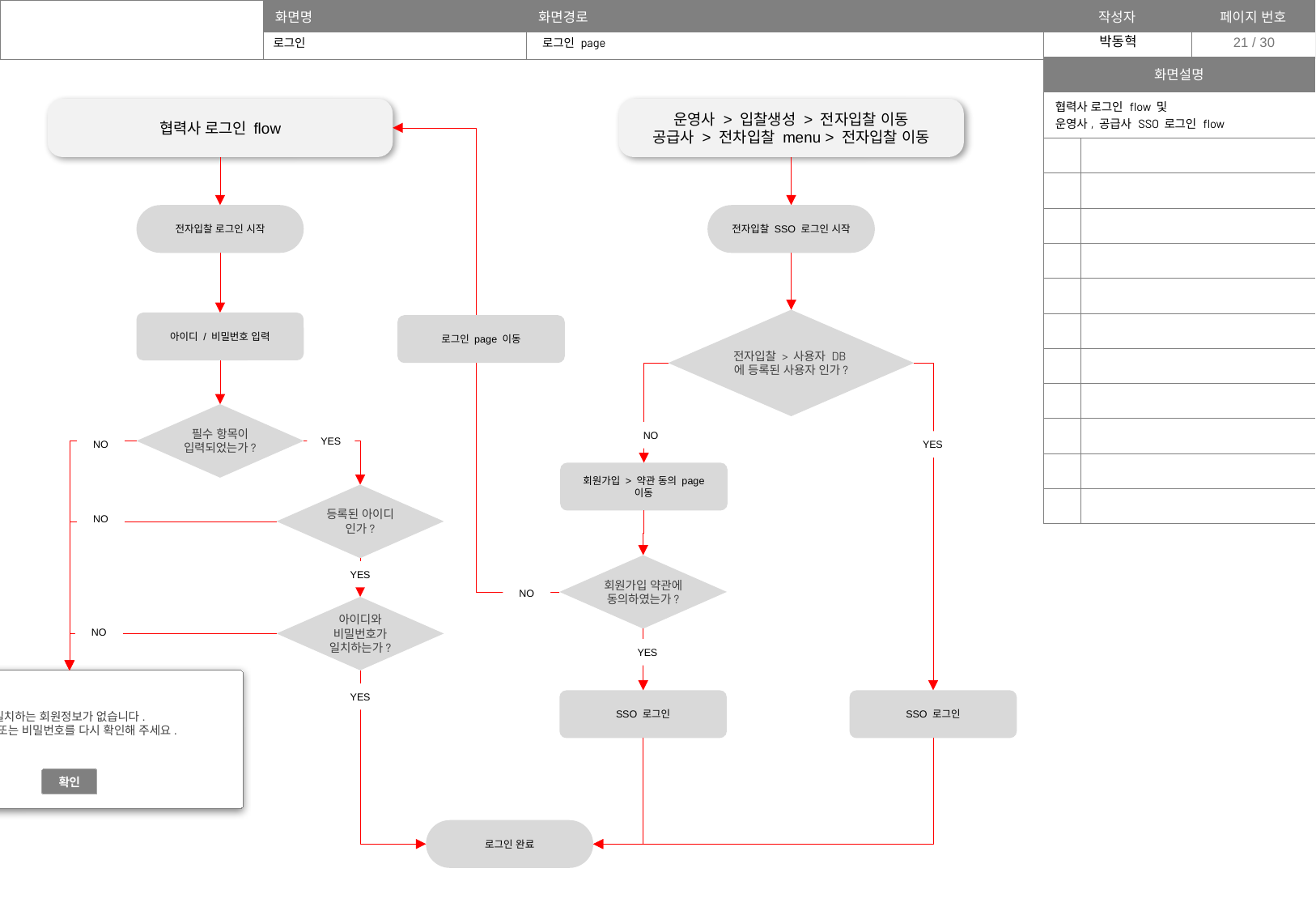

21
로그인
로그인 page
| 화면설명 |  |
| --- | --- |
| 협력사 로그인 flow 및 운영사, 공급사 SSO 로그인 flow |  |
|  |  |
|  |  |
|  |  |
|  |  |
|  |  |
|  |  |
|  |  |
|  |  |
|  |  |
|  |  |
|  |  |
협력사 로그인 flow
운영사 > 입찰생성 > 전자입찰 이동
공급사 > 전차입찰 menu > 전자입찰 이동
전자입찰 로그인 시작
전자입찰 SSO 로그인 시작
전자입찰 > 사용자 DB에 등록된 사용자 인가?
아이디 / 비밀번호 입력
로그인 page 이동
필수 항목이 입력되었는가?
NO
YES
YES
NO
회원가입 > 약관 동의 page 이동
등록된 아이디 인가?
NO
회원가입 약관에 동의하였는가?
YES
NO
아이디와 비밀번호가 일치하는가?
NO
YES

YES
SSO 로그인
SSO 로그인
일치하는 회원정보가 없습니다.
아이디 또는 비밀번호를 다시 확인해 주세요.
확인
로그인 완료